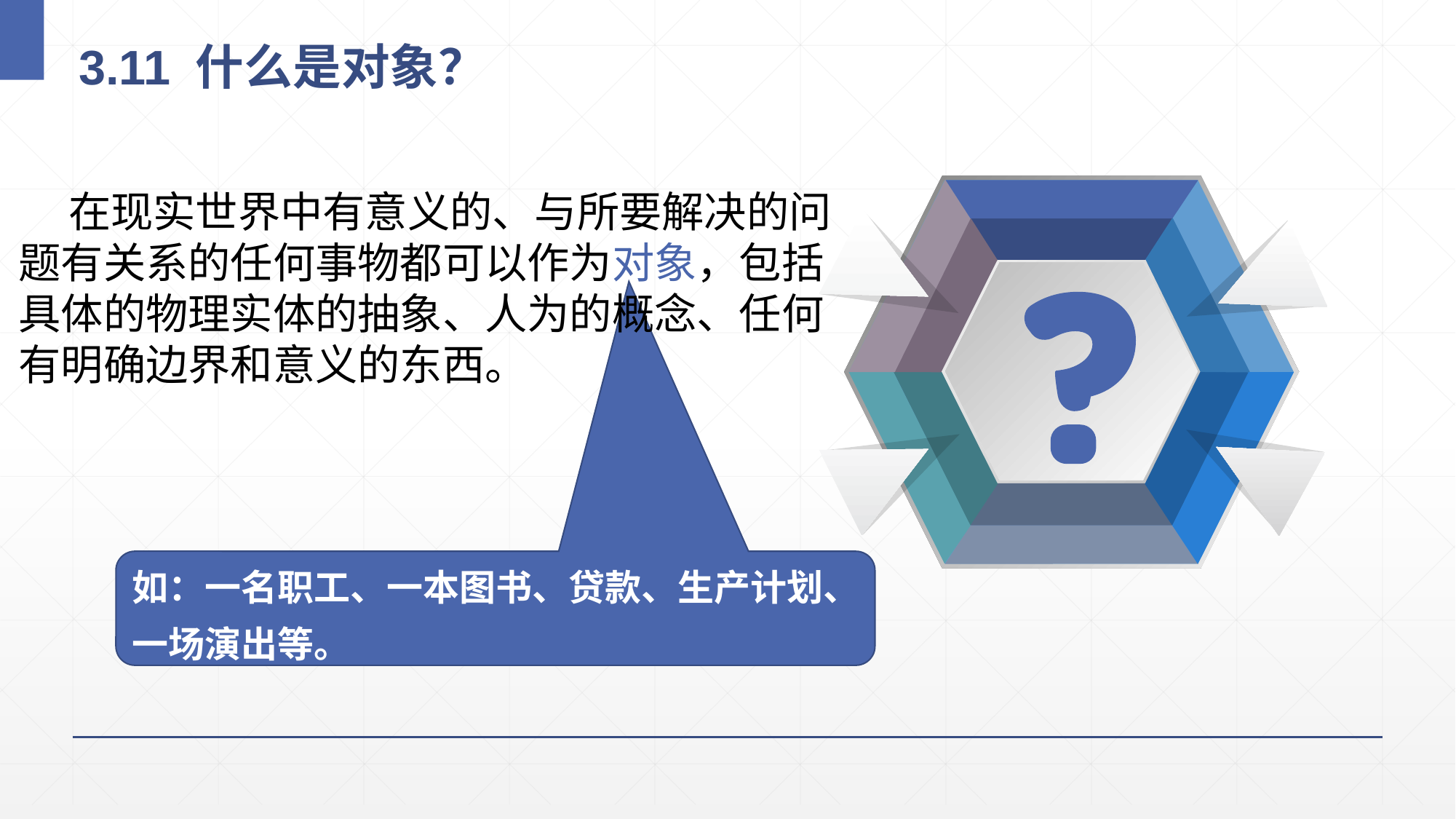

# 3.11 什么是对象？

       在现实世界中有意义的、与所要解决的问题有关系的任何事物都可以作为对象，包括具体的物理实体的抽象、人为的概念、任何有明确边界和意义的东西。

如：一名职工、一本图书、贷款、生产计划、一场演出等。